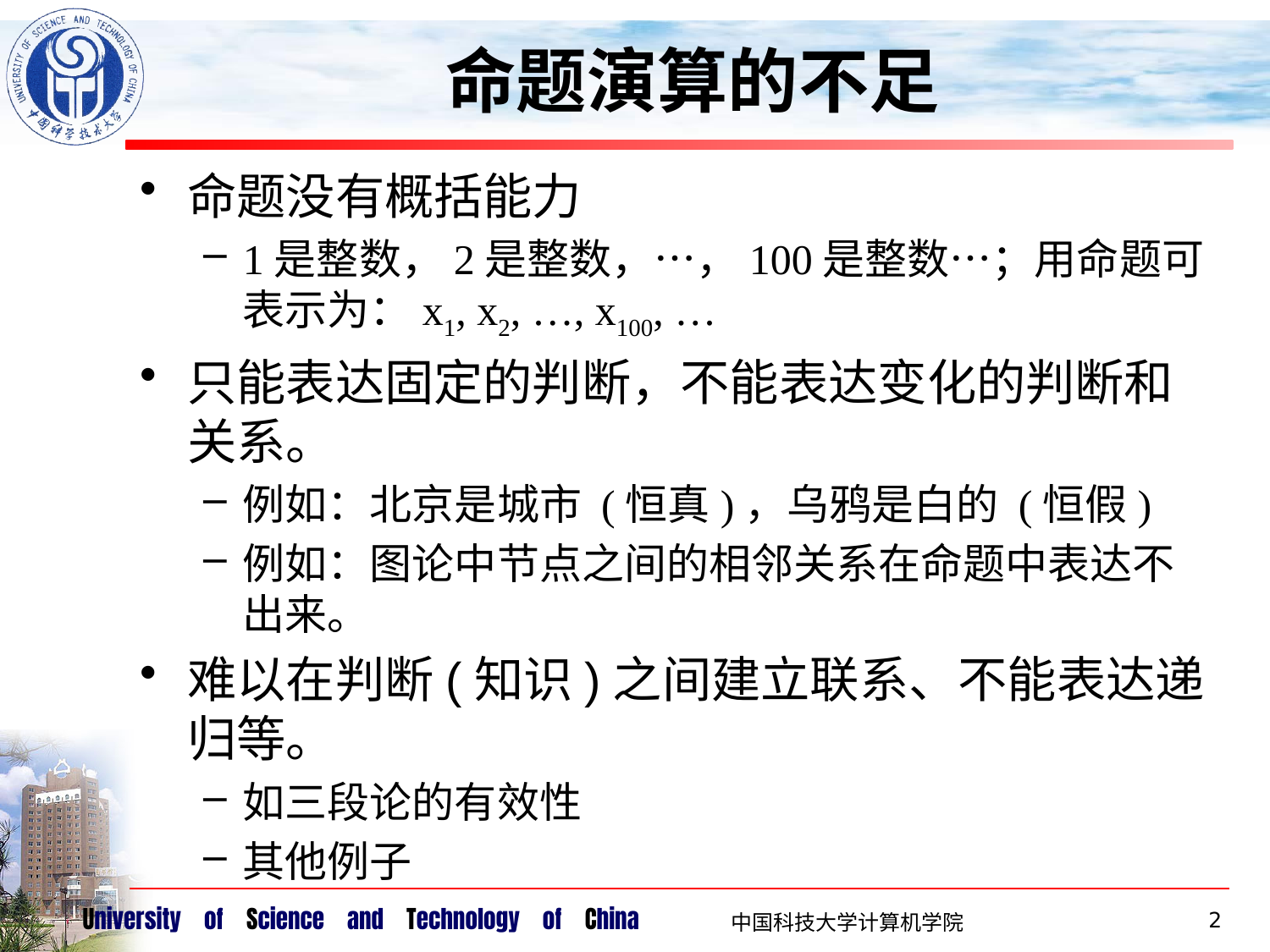

# 命题演算的不足
命题没有概括能力
1是整数，2是整数，…，100是整数…；用命题可表示为：x1, x2, …, x100, …
只能表达固定的判断，不能表达变化的判断和关系。
例如：北京是城市 (恒真)，乌鸦是白的 (恒假)
例如：图论中节点之间的相邻关系在命题中表达不出来。
难以在判断(知识)之间建立联系、不能表达递归等。
如三段论的有效性
其他例子